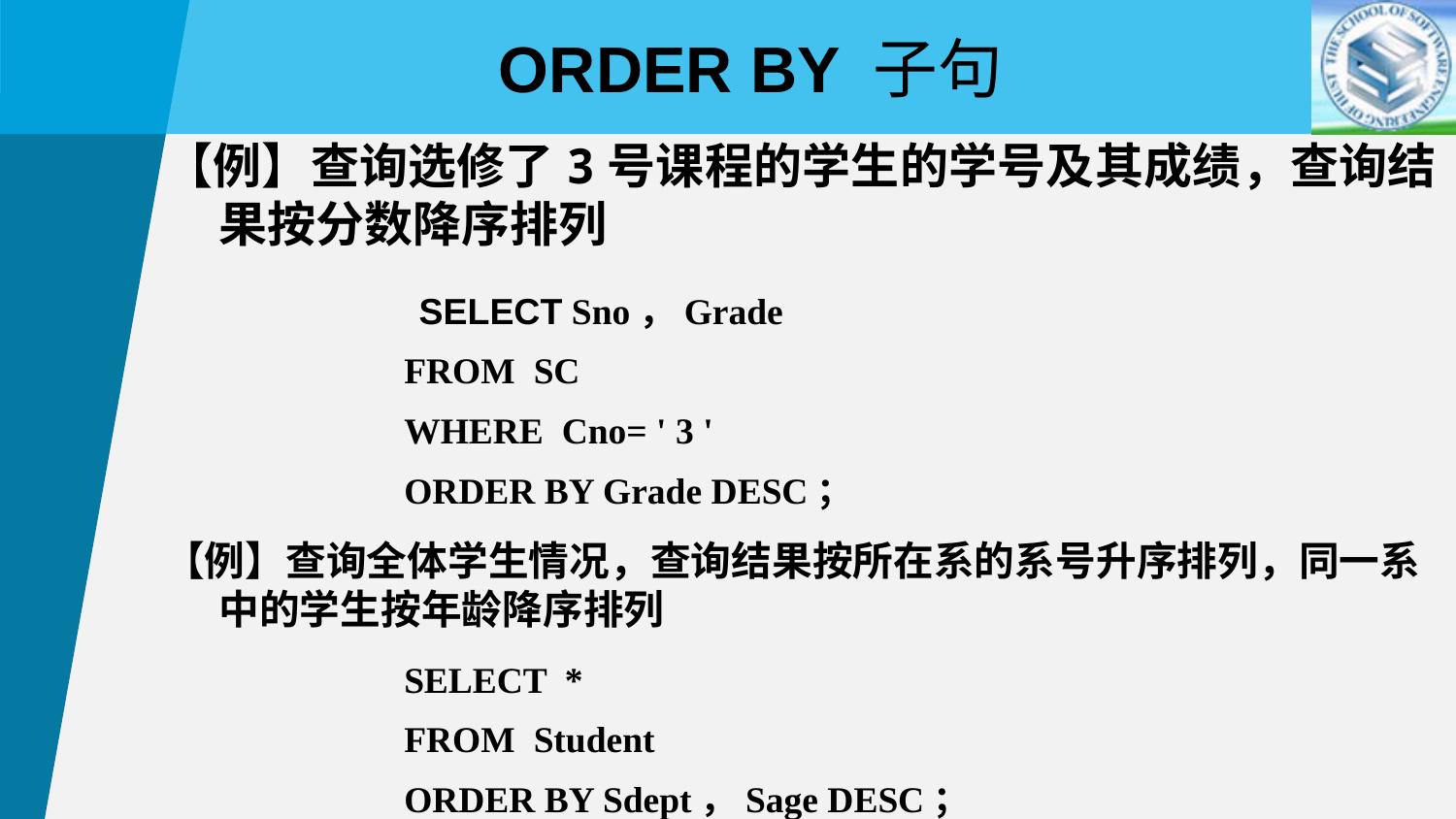

ORDER BY 子句
【例】查询选修了3号课程的学生的学号及其成绩，查询结果按分数降序排列
                         SELECT Sno，Grade
                          FROM  SC
                          WHERE  Cno= ' 3 '
                          ORDER BY Grade DESC；
【例】查询全体学生情况，查询结果按所在系的系号升序排列，同一系中的学生按年龄降序排列
                          SELECT  *
                          FROM  Student
                          ORDER BY Sdept，Sage DESC；